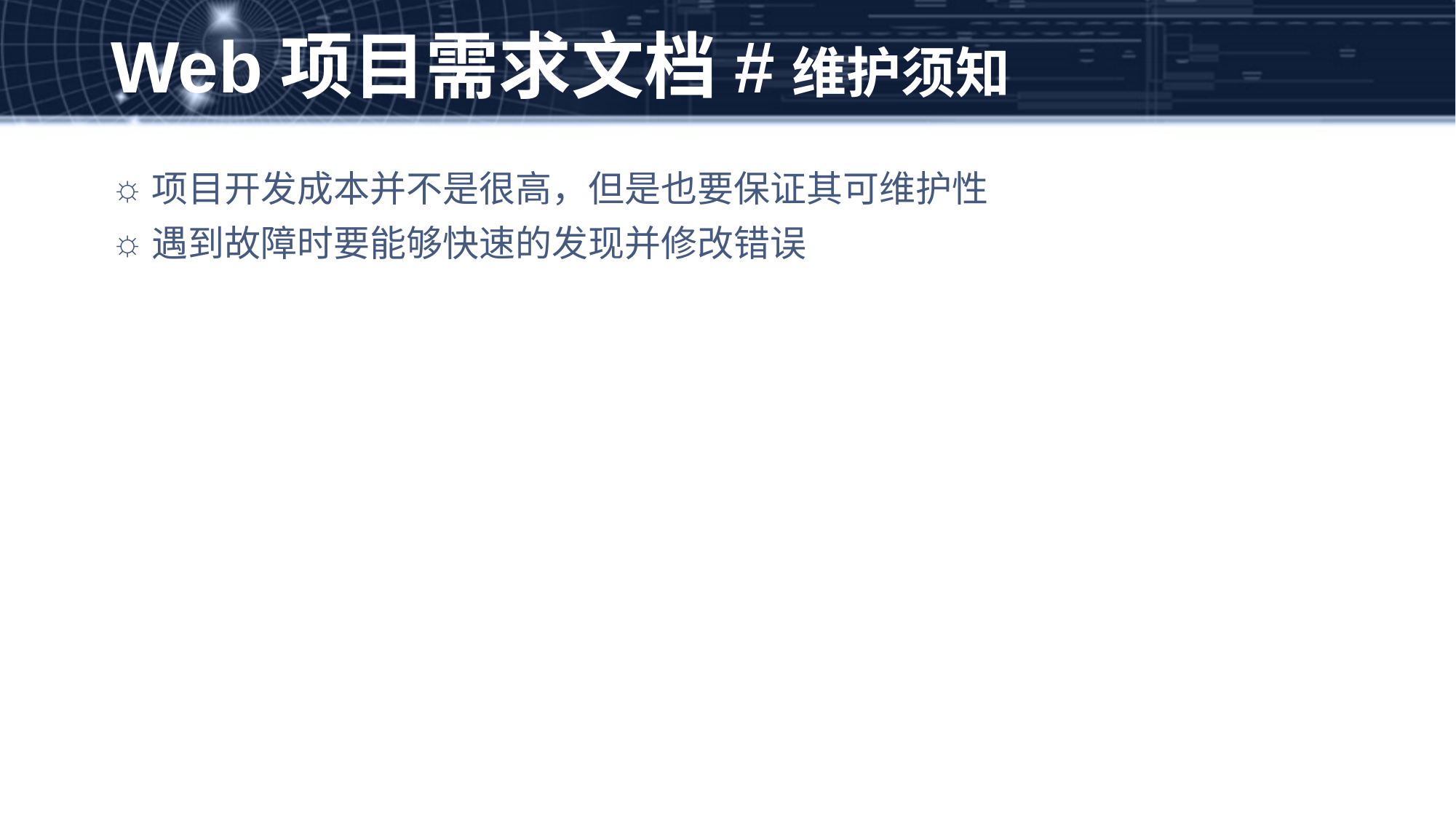

# Web项目需求文档#维护须知
项目开发成本并不是很高，但是也要保证其可维护性
遇到故障时要能够快速的发现并修改错误